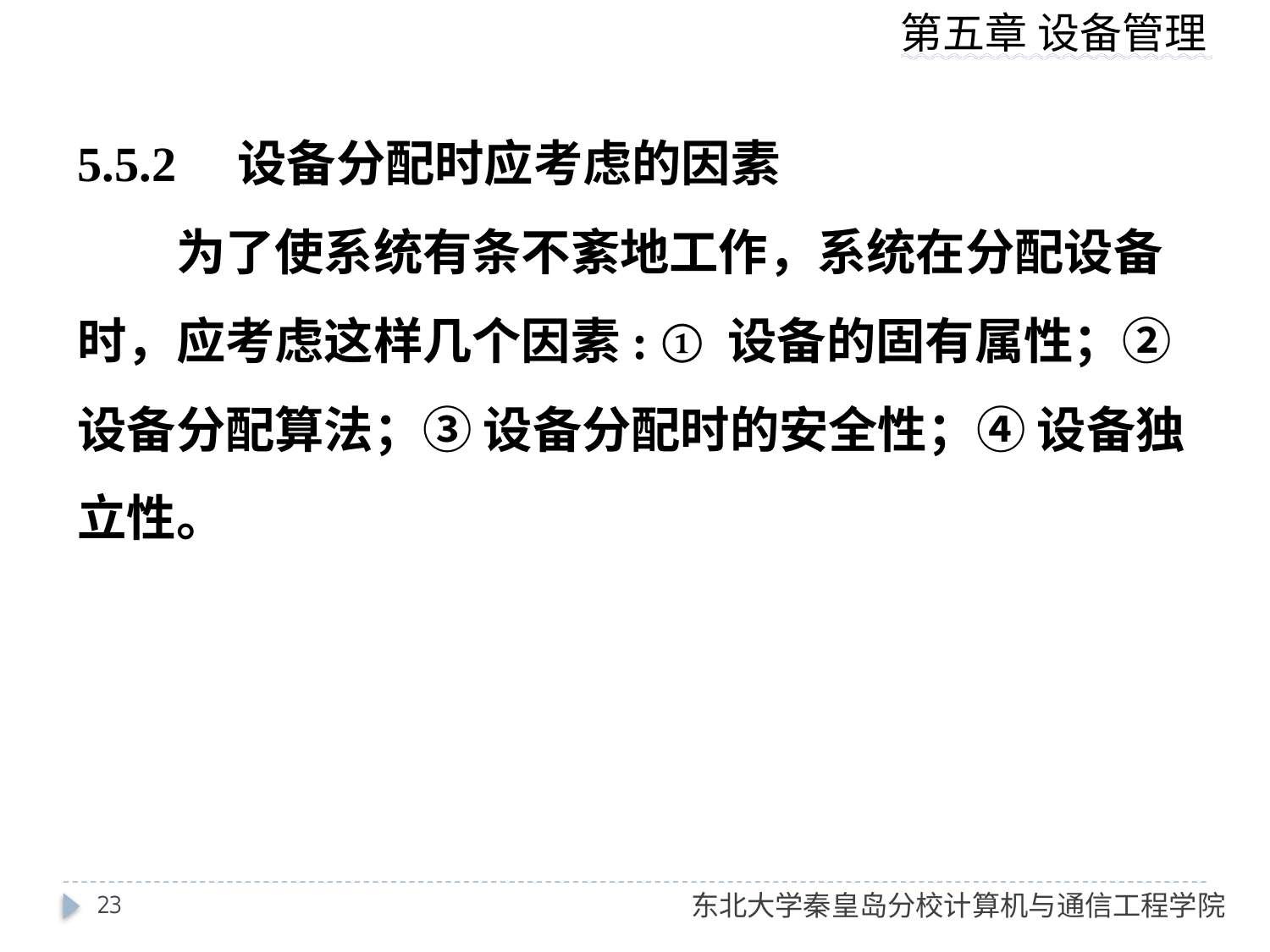

5.5.2　设备分配时应考虑的因素
　　为了使系统有条不紊地工作，系统在分配设备时，应考虑这样几个因素: ① 设备的固有属性；② 设备分配算法；③ 设备分配时的安全性；④ 设备独立性。
23